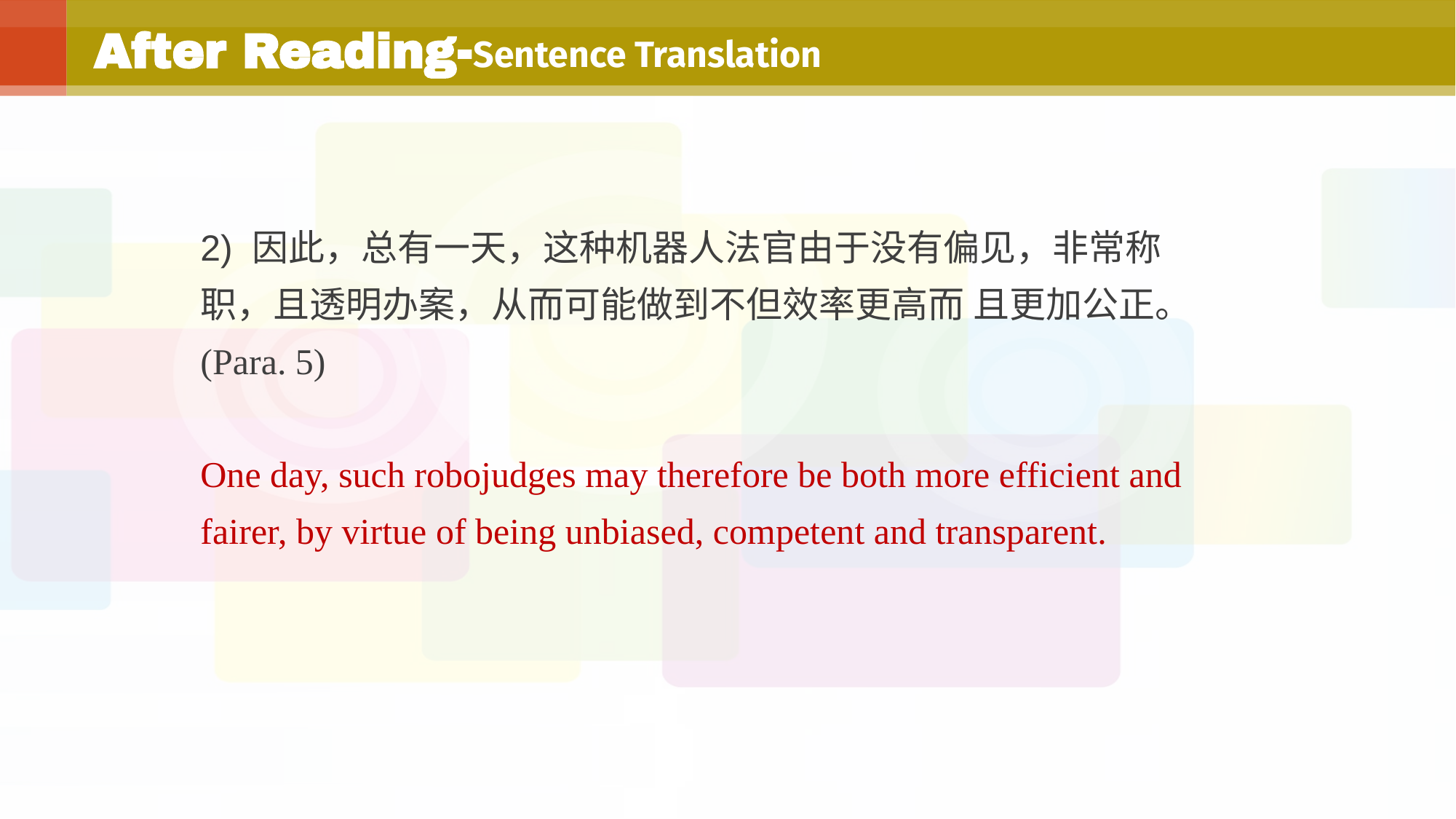

After Reading-Sentence Translation

2) 因此，总有一天，这种机器人法官由于没有偏见，非常称职，且透明办案，从而可能做到不但效率更高而 且更加公正。(Para. 5)

One day, such robojudges may therefore be both more efficient and fairer, by virtue of being unbiased, competent and transparent.